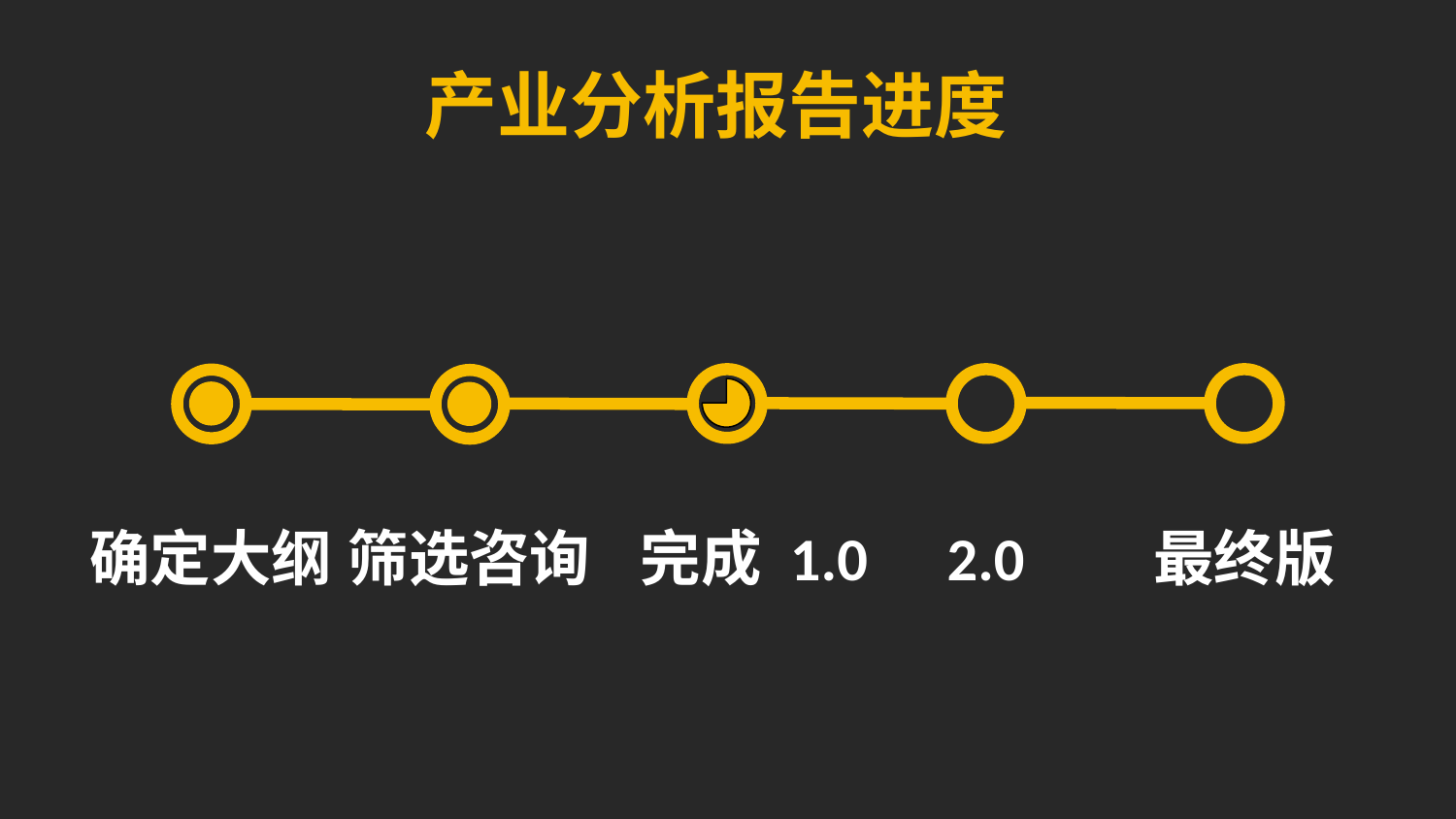

产业分析报告进度

确定大纲
筛选咨询
完成 1.0
2.0
最终版